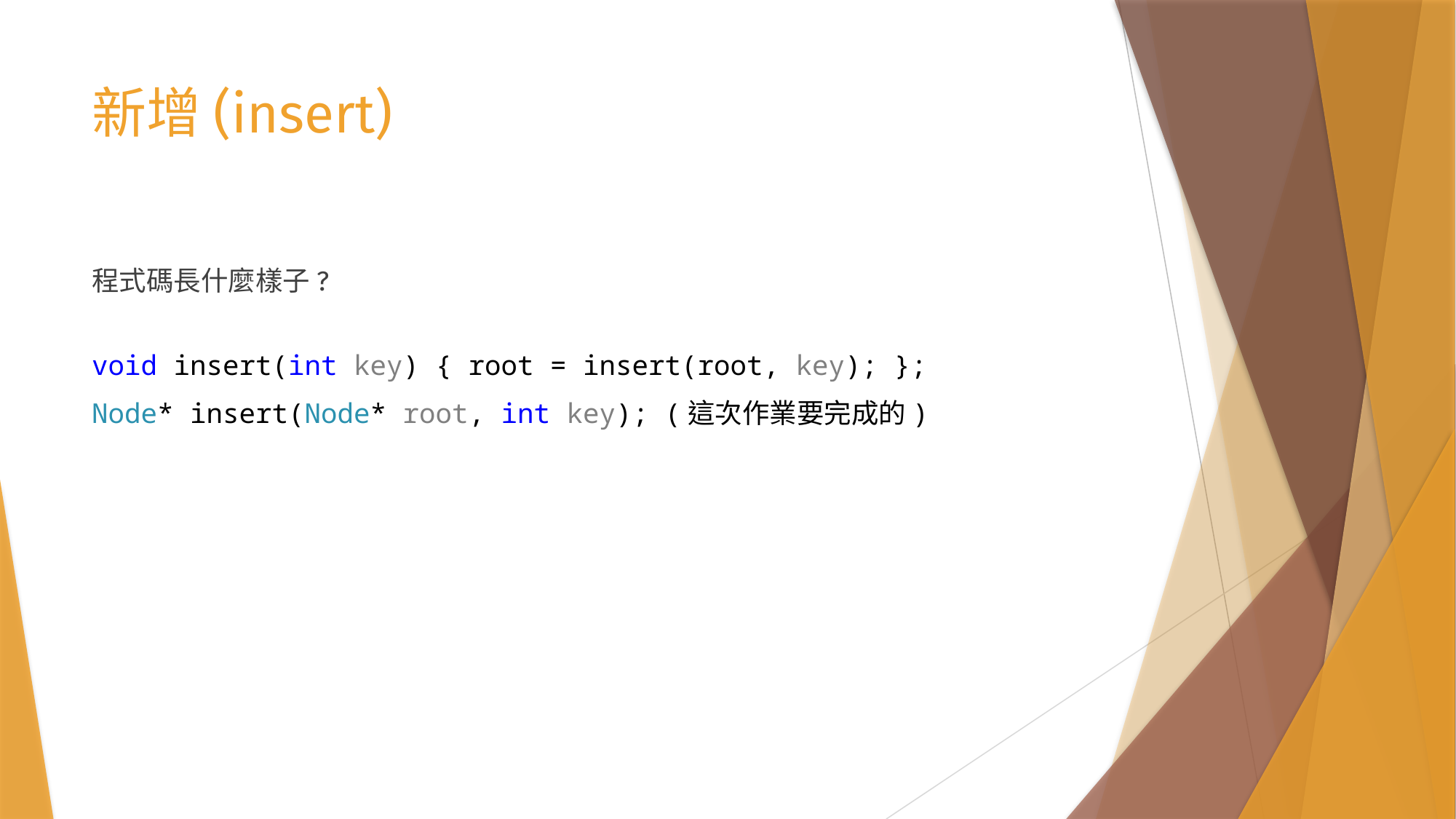

# 新增(insert)
程式碼長什麼樣子?
void insert(int key) { root = insert(root, key); };
Node* insert(Node* root, int key); (這次作業要完成的)